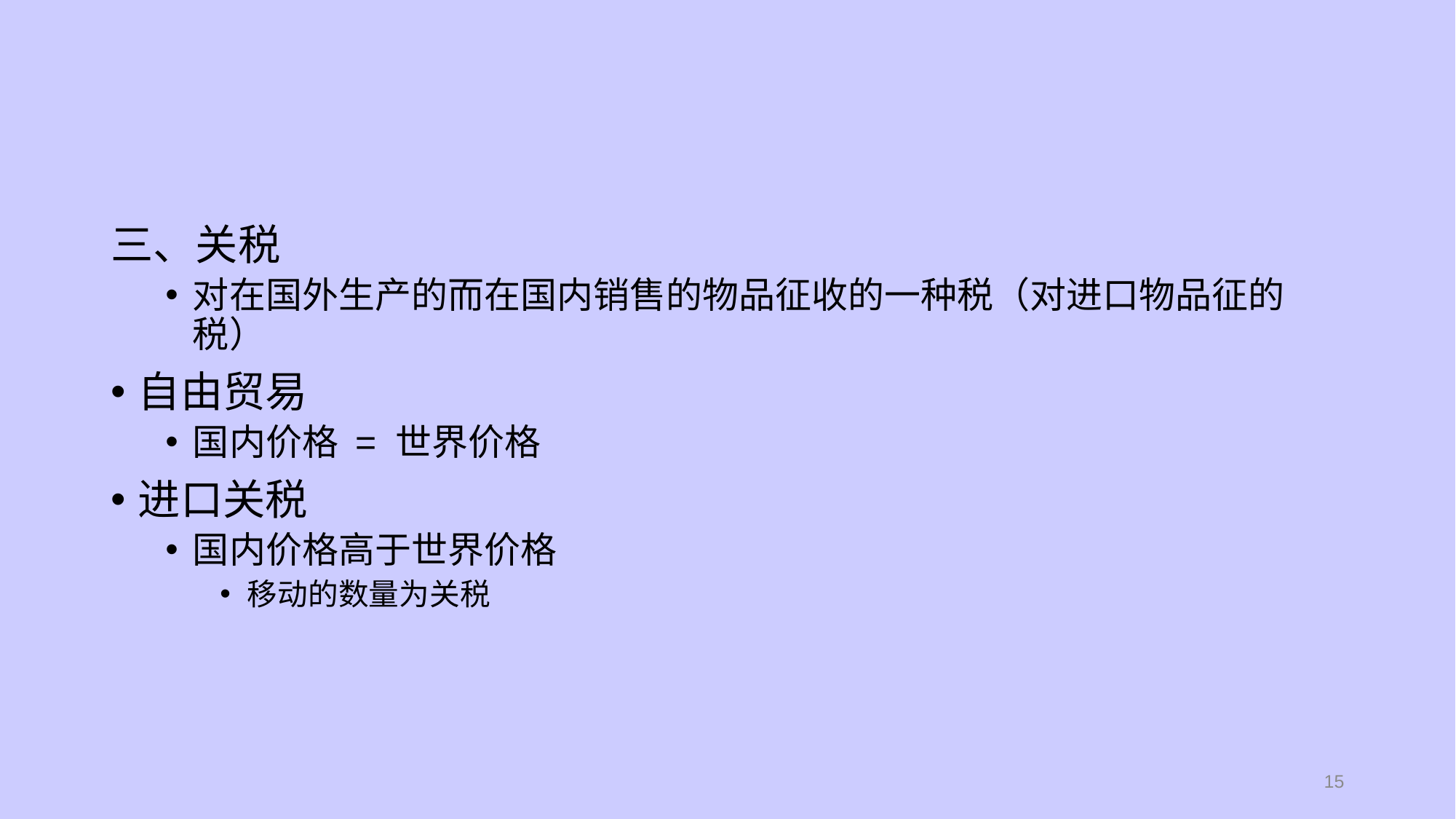

#
三、关税
对在国外生产的而在国内销售的物品征收的一种税（对进口物品征的税）
自由贸易
国内价格 = 世界价格
进口关税
国内价格高于世界价格
移动的数量为关税
15